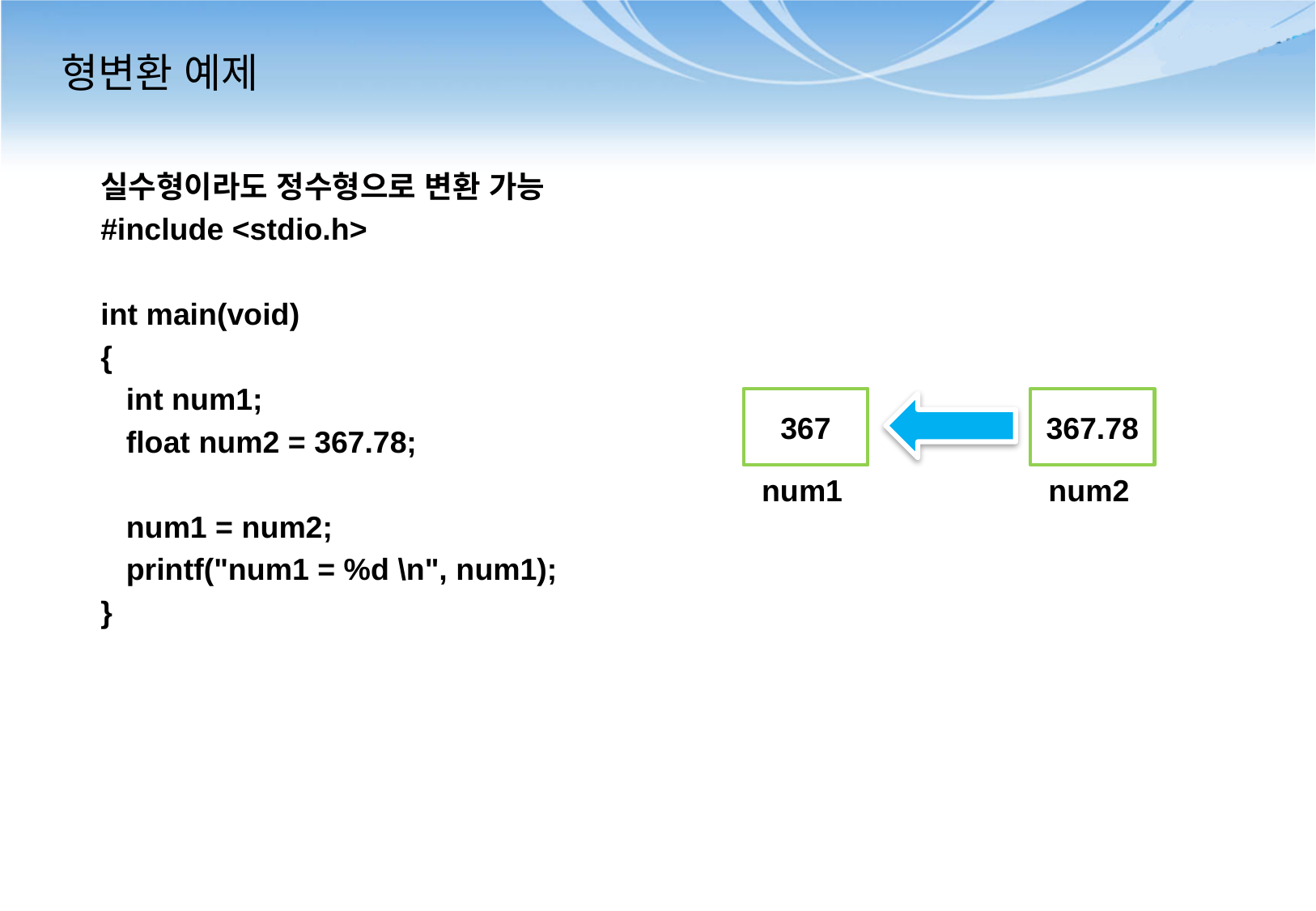

# 형변환 예제
실수형이라도 정수형으로 변환 가능
#include <stdio.h>

int main(void)
{
   int num1;
   float num2 = 367.78;

   num1 = num2;
   printf("num1 = %d \n", num1);
}
367
num1
367.78
num2